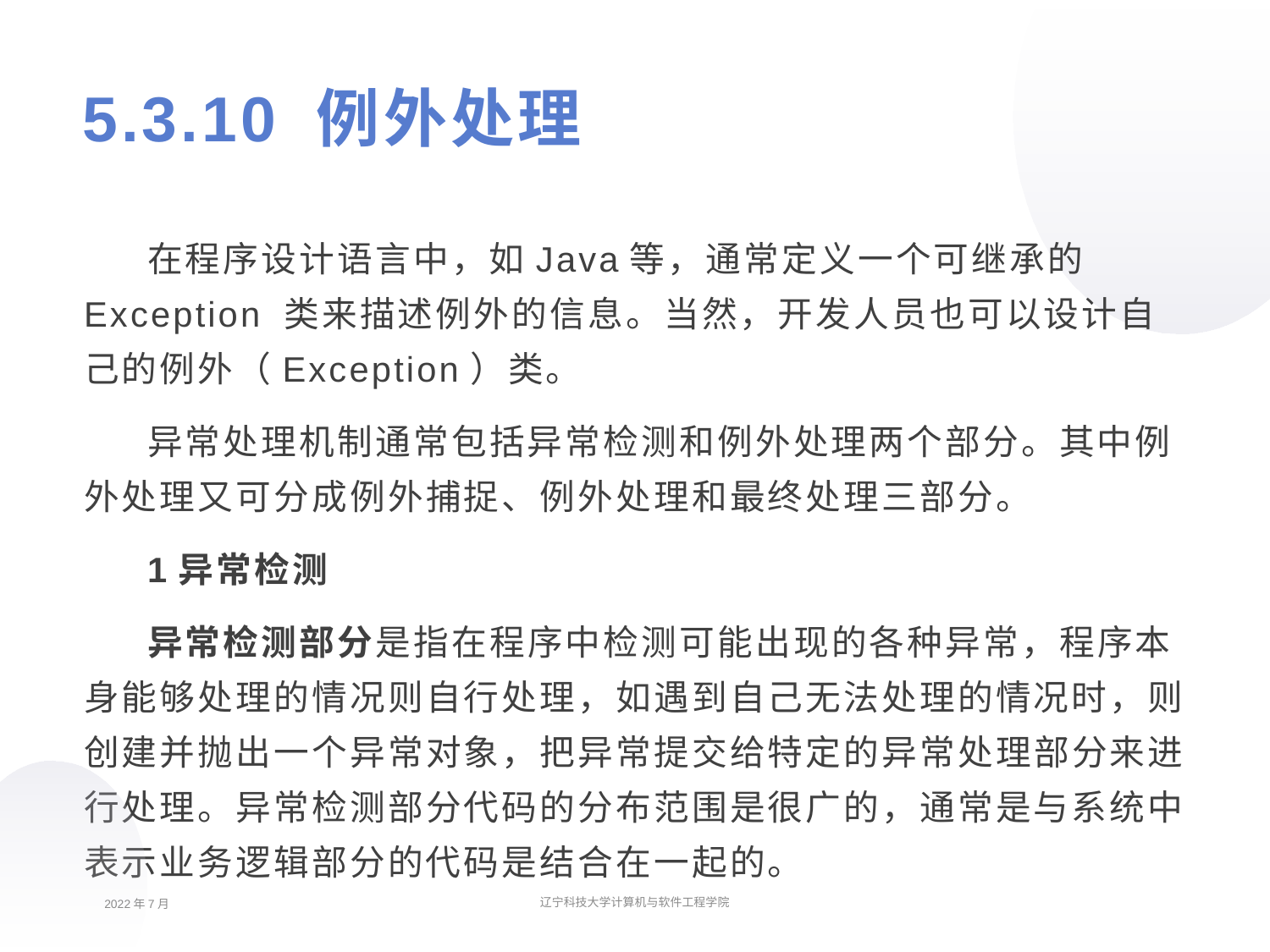

# 5.3.10 例外处理
在程序设计语言中，如Java等，通常定义一个可继承的Exception 类来描述例外的信息。当然，开发人员也可以设计自己的例外（Exception）类。
异常处理机制通常包括异常检测和例外处理两个部分。其中例外处理又可分成例外捕捉、例外处理和最终处理三部分。
1异常检测
异常检测部分是指在程序中检测可能出现的各种异常，程序本身能够处理的情况则自行处理，如遇到自己无法处理的情况时，则创建并抛出一个异常对象，把异常提交给特定的异常处理部分来进行处理。异常检测部分代码的分布范围是很广的，通常是与系统中表示业务逻辑部分的代码是结合在一起的。

2022年7月
辽宁科技大学计算机与软件工程学院
124